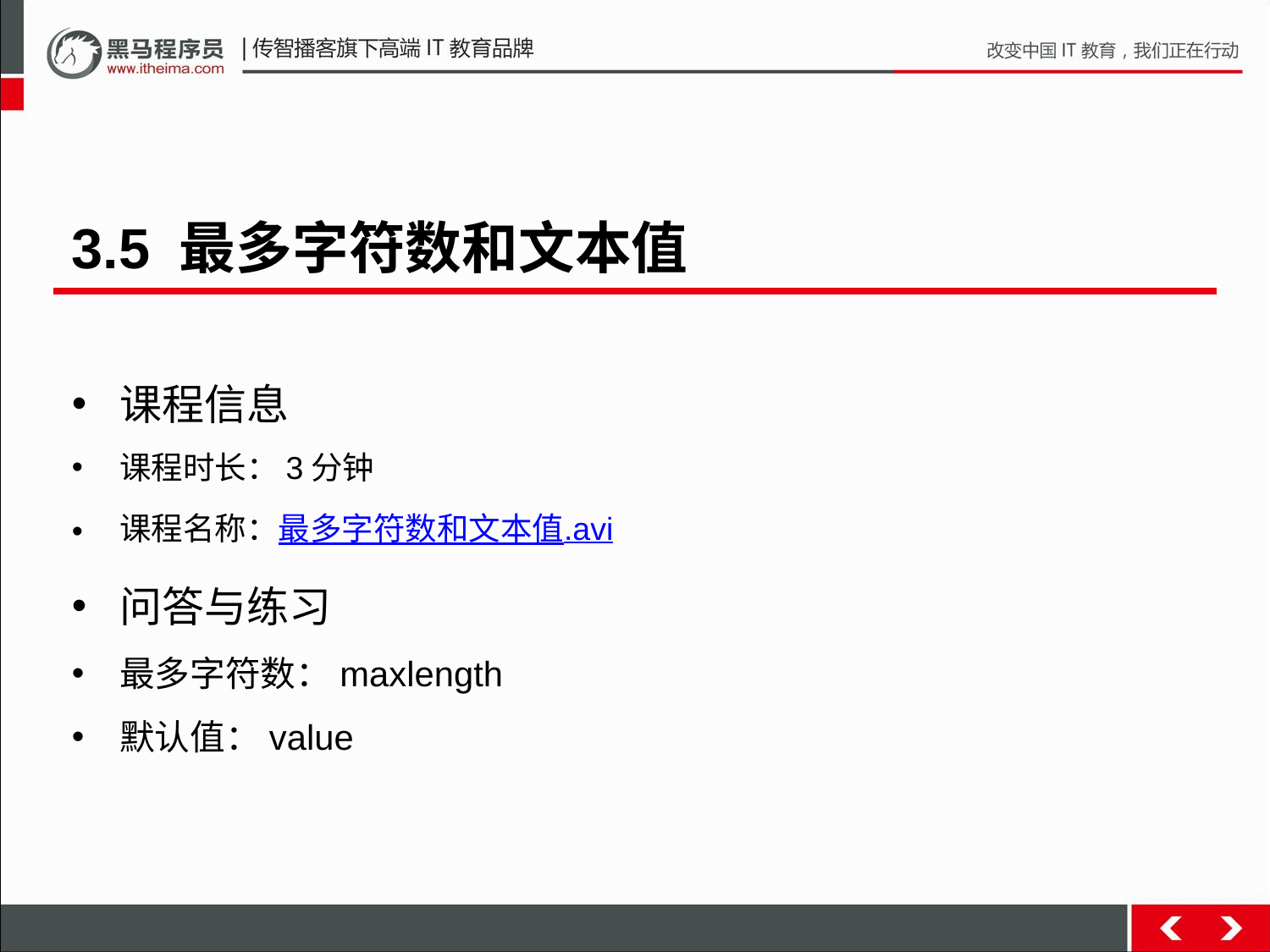

3.5 最多字符数和文本值
课程信息
课程时长：3分钟
课程名称：最多字符数和文本值.avi
问答与练习
最多字符数：maxlength
默认值：value